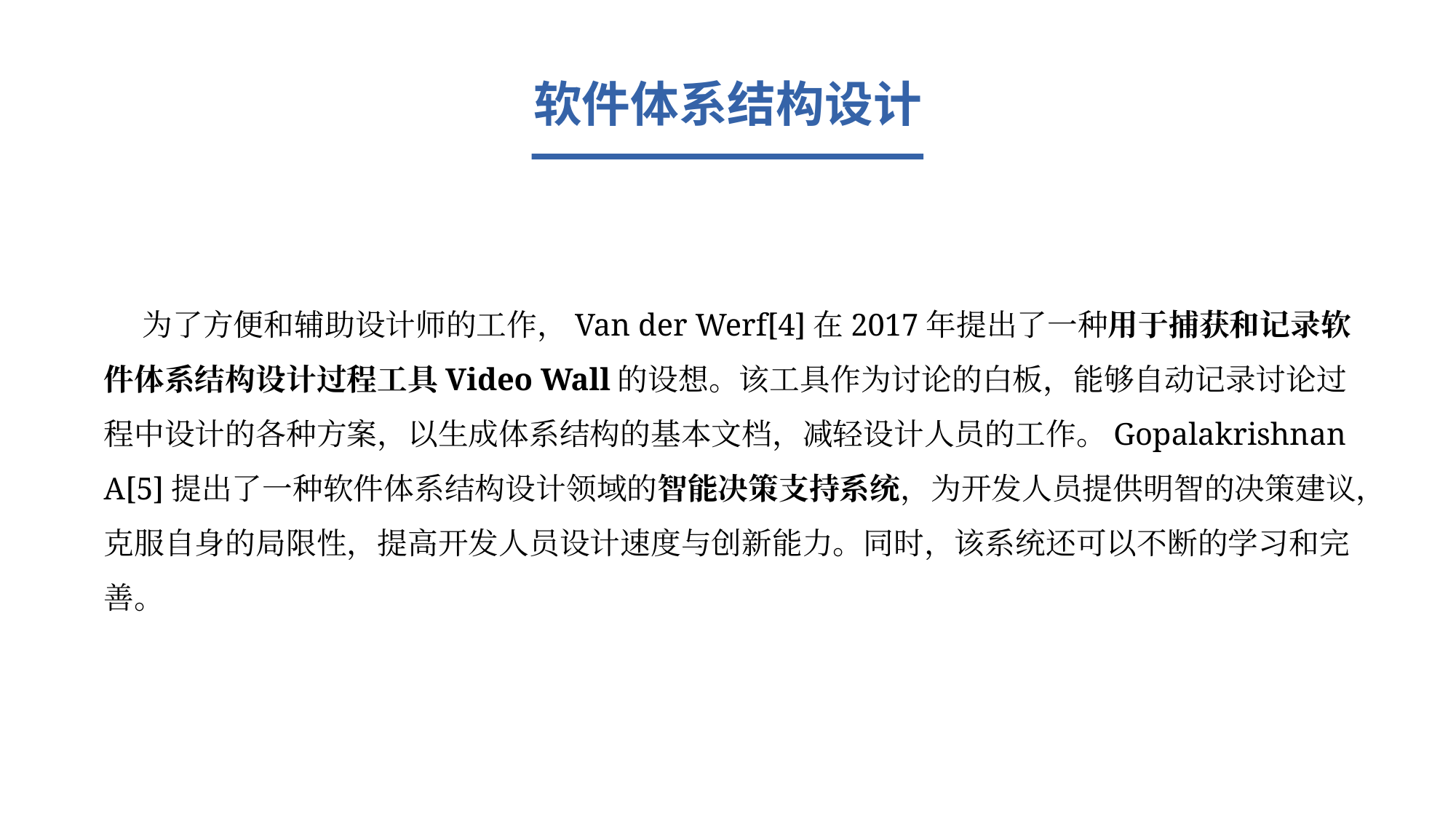

软件体系结构设计

    为了方便和辅助设计师的工作，Van der Werf[4]在2017年提出了一种用于捕获和记录软件体系结构设计过程工具Video Wall的设想。该工具作为讨论的白板，能够自动记录讨论过程中设计的各种方案，以生成体系结构的基本文档，减轻设计人员的工作。Gopalakrishnan A[5]提出了一种软件体系结构设计领域的智能决策支持系统，为开发人员提供明智的决策建议，克服自身的局限性，提高开发人员设计速度与创新能力。同时，该系统还可以不断的学习和完善。